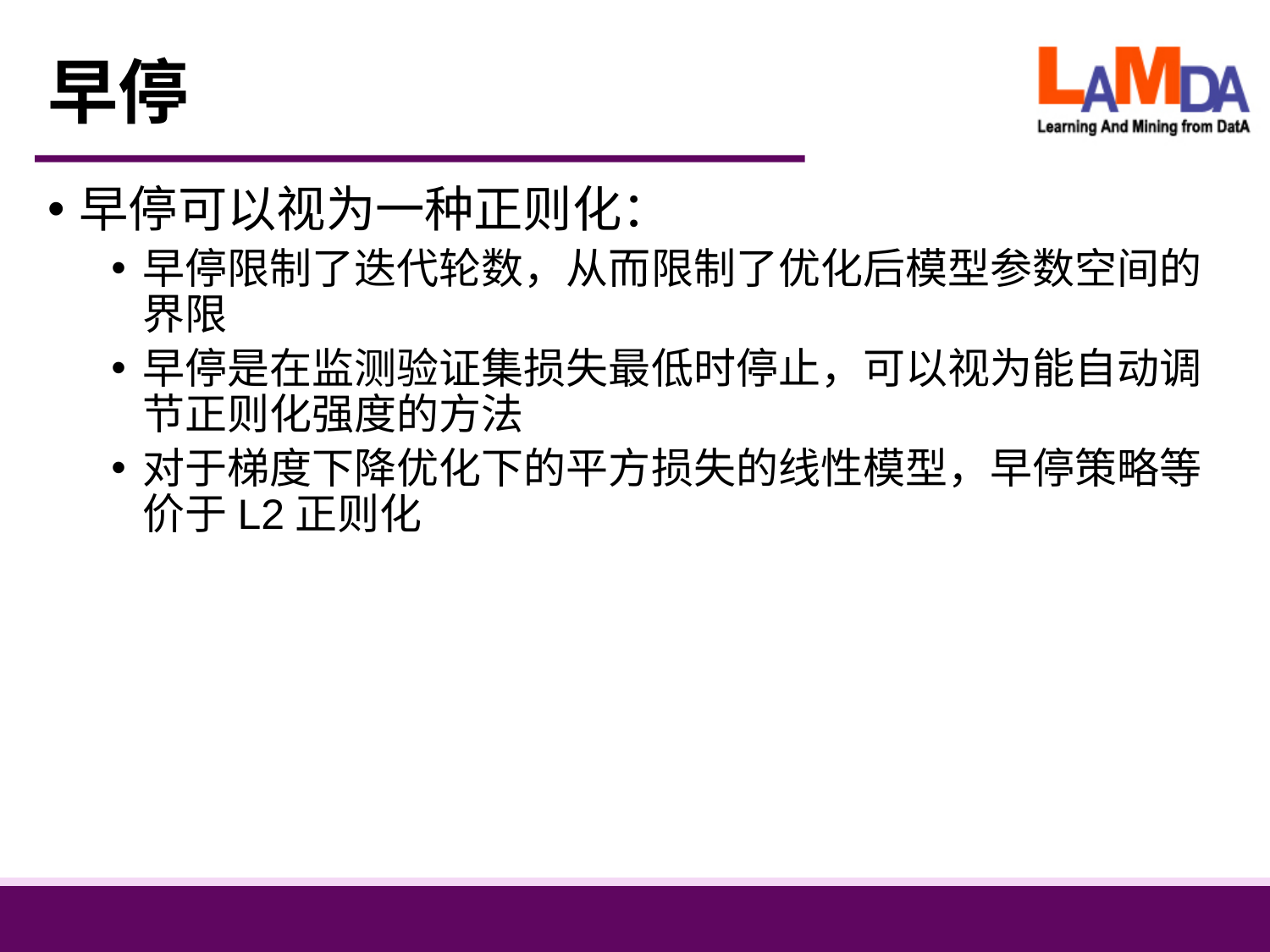

# 早停
早停可以视为一种正则化：
早停限制了迭代轮数，从而限制了优化后模型参数空间的界限
早停是在监测验证集损失最低时停止，可以视为能自动调节正则化强度的方法
对于梯度下降优化下的平方损失的线性模型，早停策略等价于L2正则化